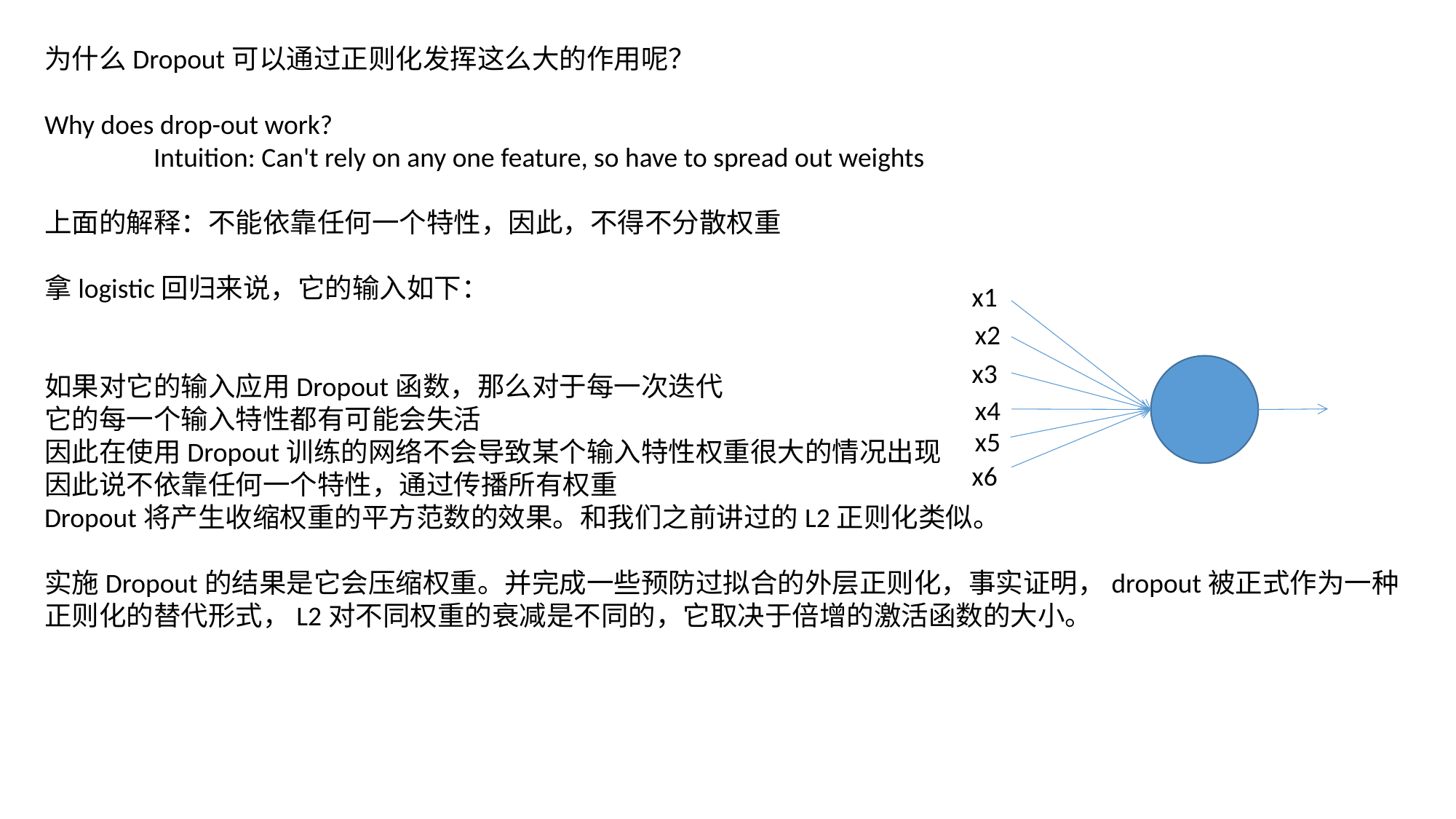

为什么Dropout可以通过正则化发挥这么大的作用呢？

Why does drop-out work?
	Intuition: Can't rely on any one feature, so have to spread out weights

上面的解释：不能依靠任何一个特性，因此，不得不分散权重

拿logistic回归来说，它的输入如下：

如果对它的输入应用Dropout函数，那么对于每一次迭代
它的每一个输入特性都有可能会失活
因此在使用Dropout训练的网络不会导致某个输入特性权重很大的情况出现
因此说不依靠任何一个特性，通过传播所有权重
Dropout将产生收缩权重的平方范数的效果。和我们之前讲过的L2正则化类似。

实施Dropout的结果是它会压缩权重。并完成一些预防过拟合的外层正则化，事实证明，dropout被正式作为一种正则化的替代形式，L2对不同权重的衰减是不同的，它取决于倍增的激活函数的大小。
x1
x2
x3

x4
x5
x6